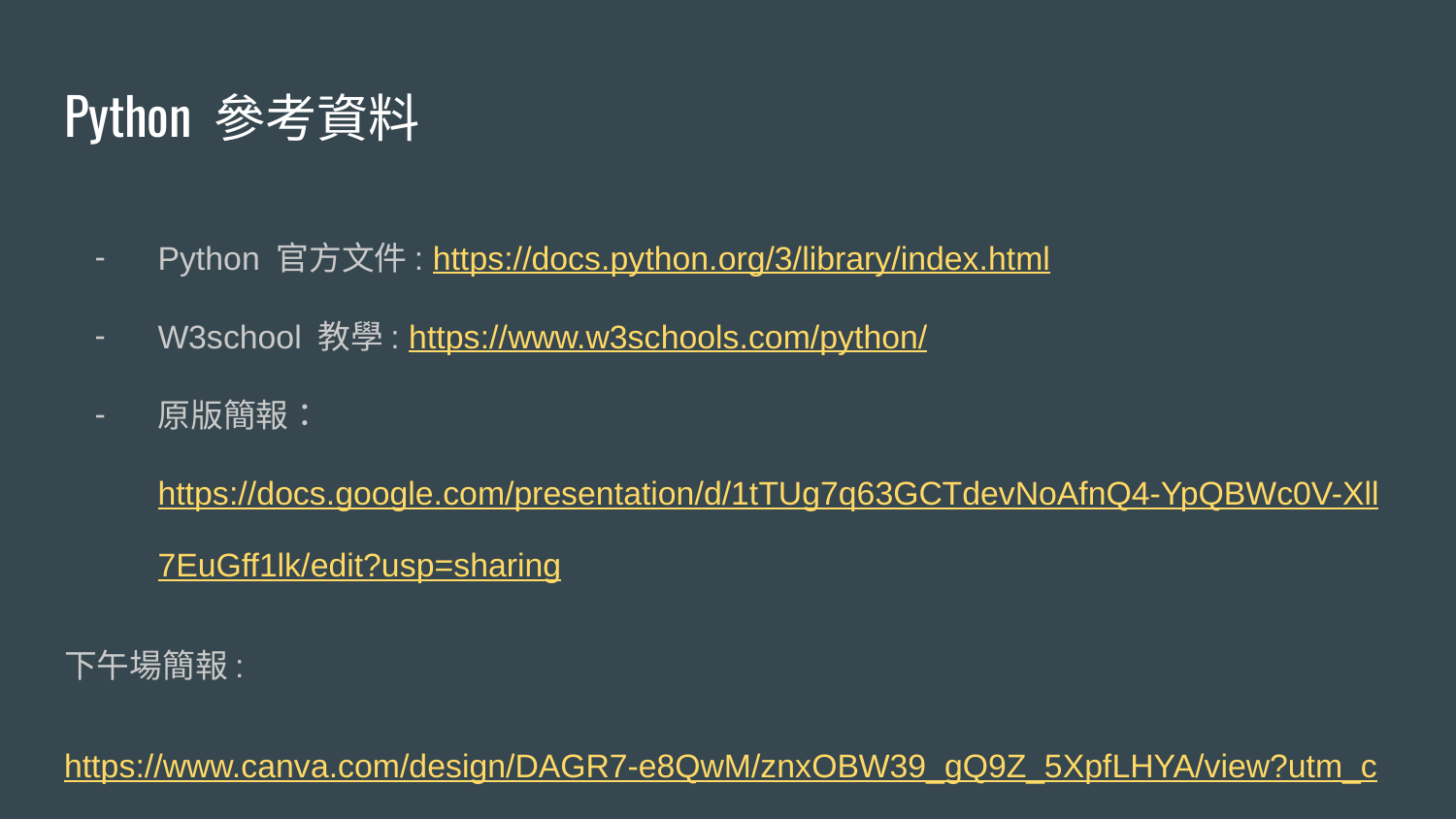

# Python 參考資料
Python 官方文件: https://docs.python.org/3/library/index.html
W3school 教學: https://www.w3schools.com/python/
原版簡報：https://docs.google.com/presentation/d/1tTUg7q63GCTdevNoAfnQ4-YpQBWc0V-Xll7EuGff1lk/edit?usp=sharing
下午場簡報:
https://www.canva.com/design/DAGR7-e8QwM/znxOBW39_gQ9Z_5XpfLHYA/view?utm_content=DAGR7-e8QwM&utm_campaign=designshare&utm_medium=link&utm_source=editor